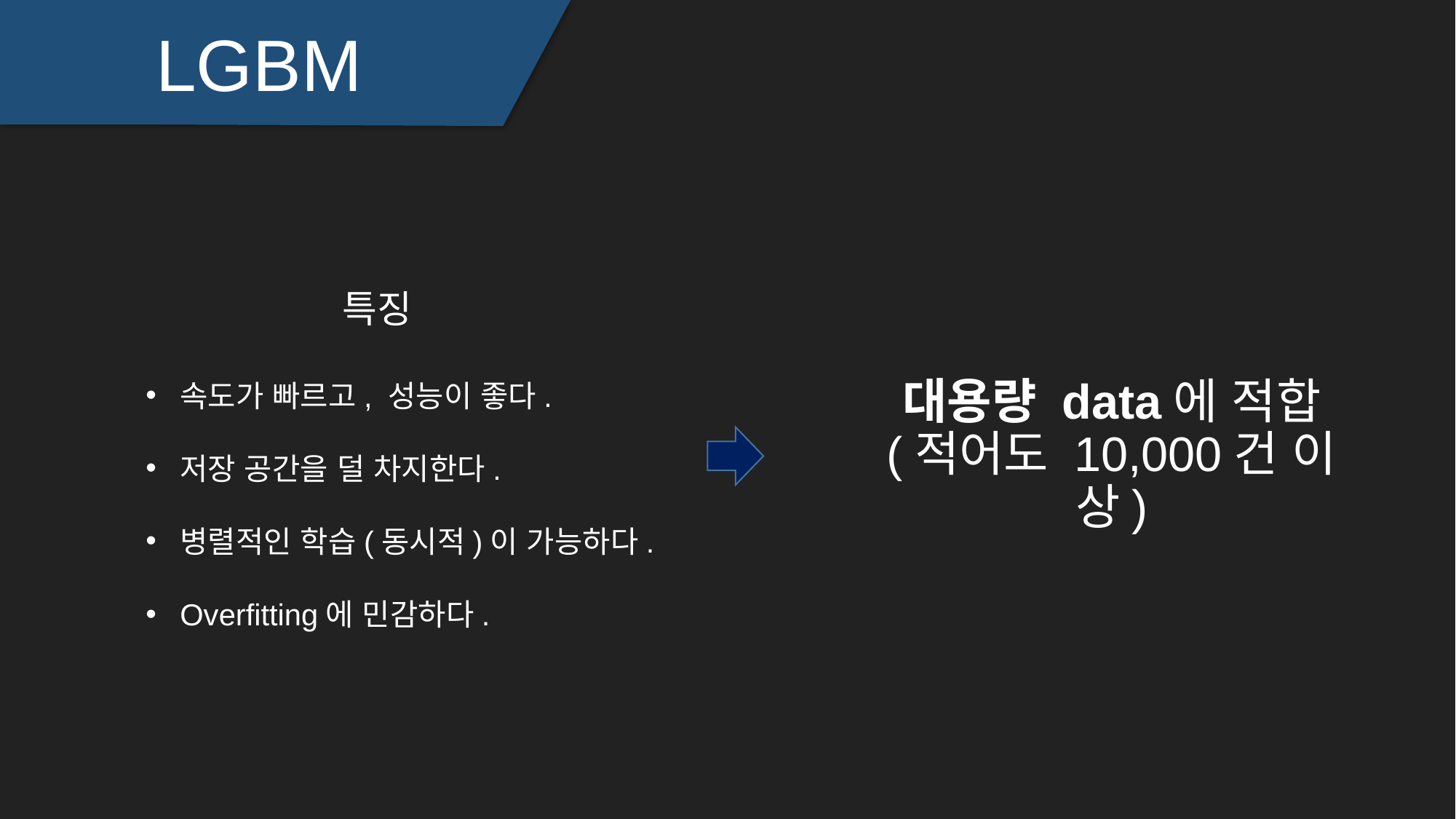

LGBM
특징
속도가 빠르고, 성능이 좋다.
저장 공간을 덜 차지한다.
병렬적인 학습(동시적)이 가능하다.
Overfitting에 민감하다.
대용량 data에 적합
(적어도 10,000건 이상)